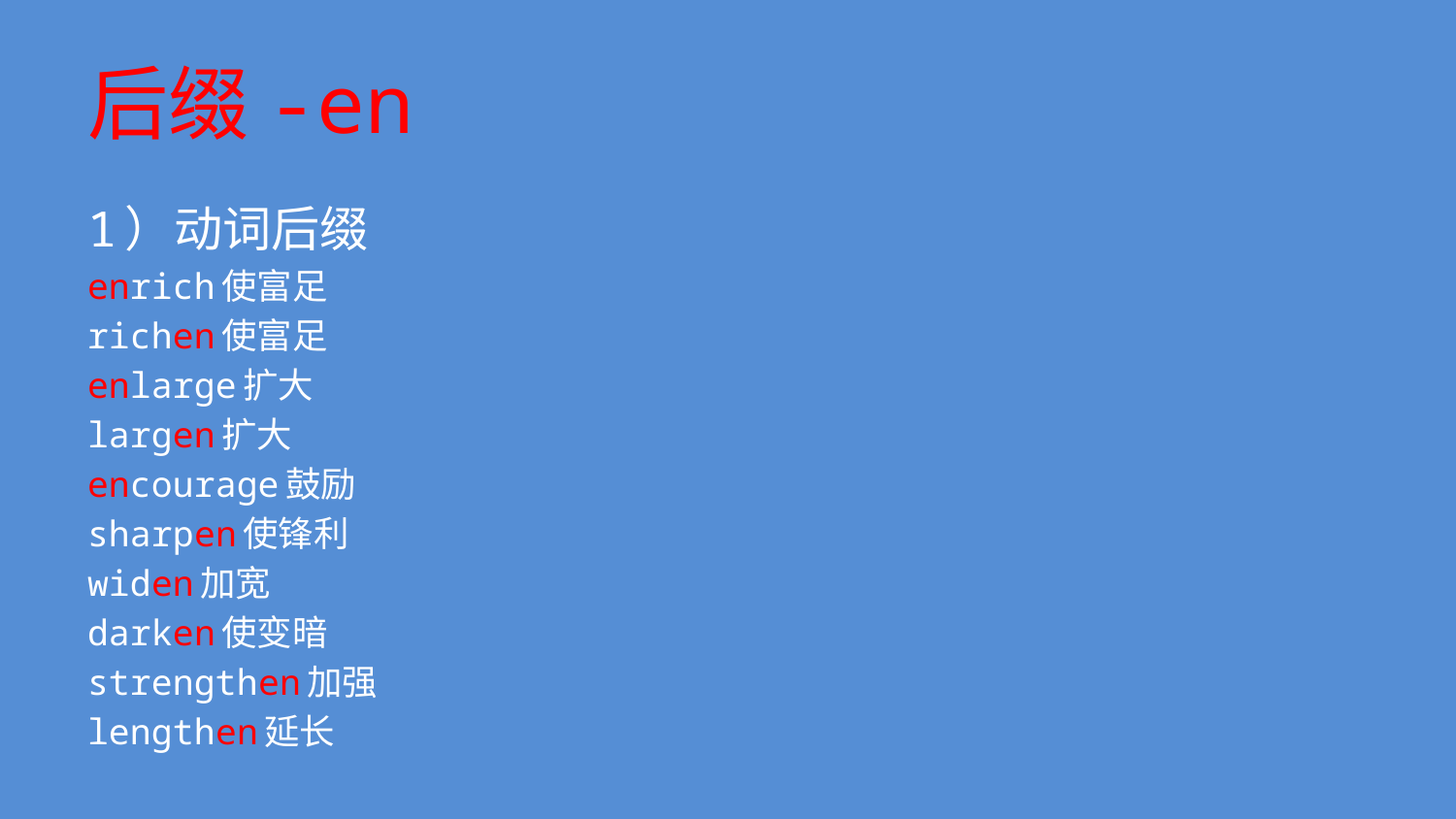

# 后缀-en
1）动词后缀
enrich使富足
richen使富足
enlarge扩大
largen扩大
encourage鼓励
sharpen使锋利
widen加宽
darken使变暗
strengthen加强
lengthen延长